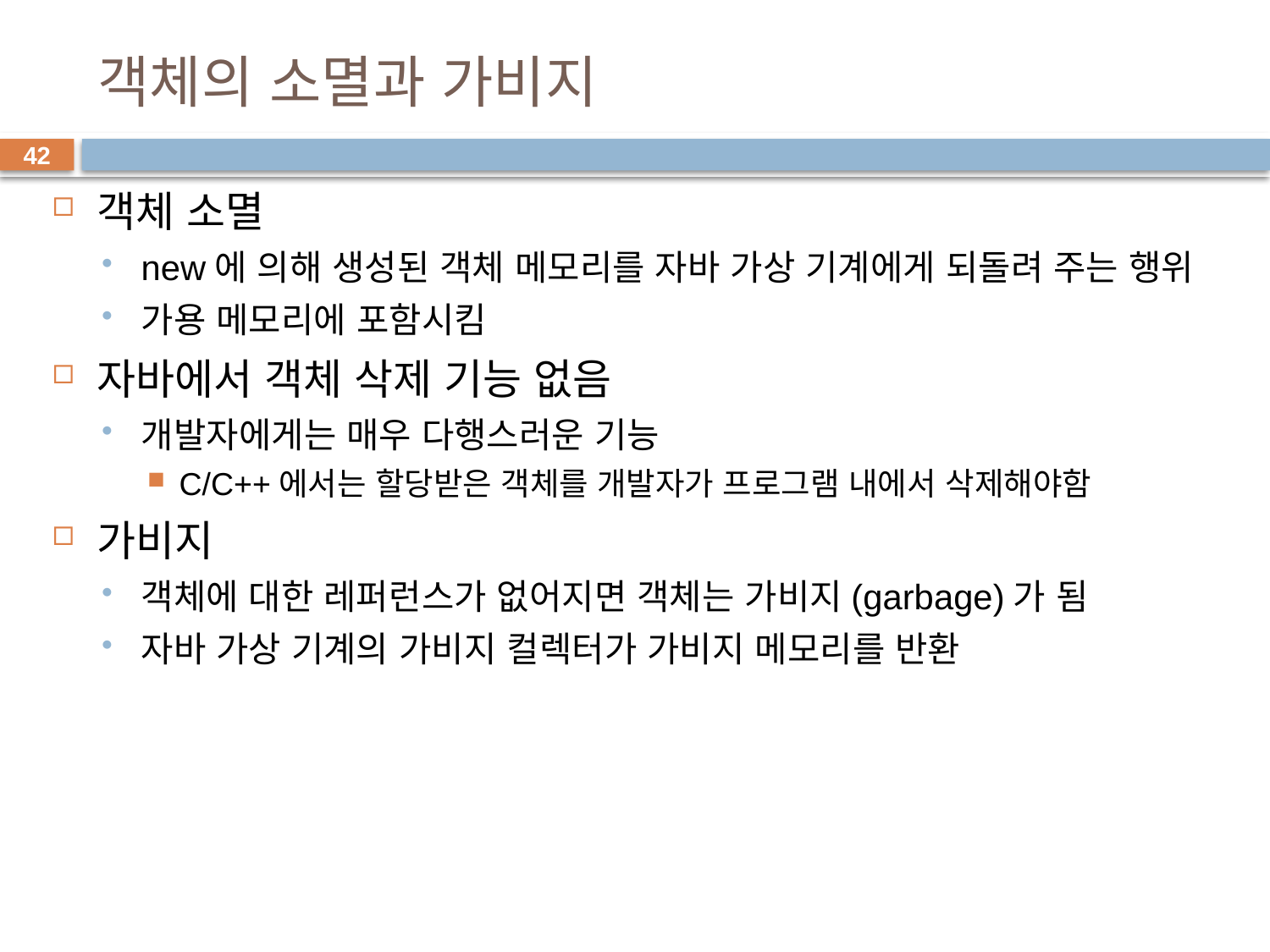

# 객체의 소멸과 가비지
42
객체 소멸
new에 의해 생성된 객체 메모리를 자바 가상 기계에게 되돌려 주는 행위
가용 메모리에 포함시킴
자바에서 객체 삭제 기능 없음
개발자에게는 매우 다행스러운 기능
C/C++에서는 할당받은 객체를 개발자가 프로그램 내에서 삭제해야함
가비지
객체에 대한 레퍼런스가 없어지면 객체는 가비지(garbage)가 됨
자바 가상 기계의 가비지 컬렉터가 가비지 메모리를 반환